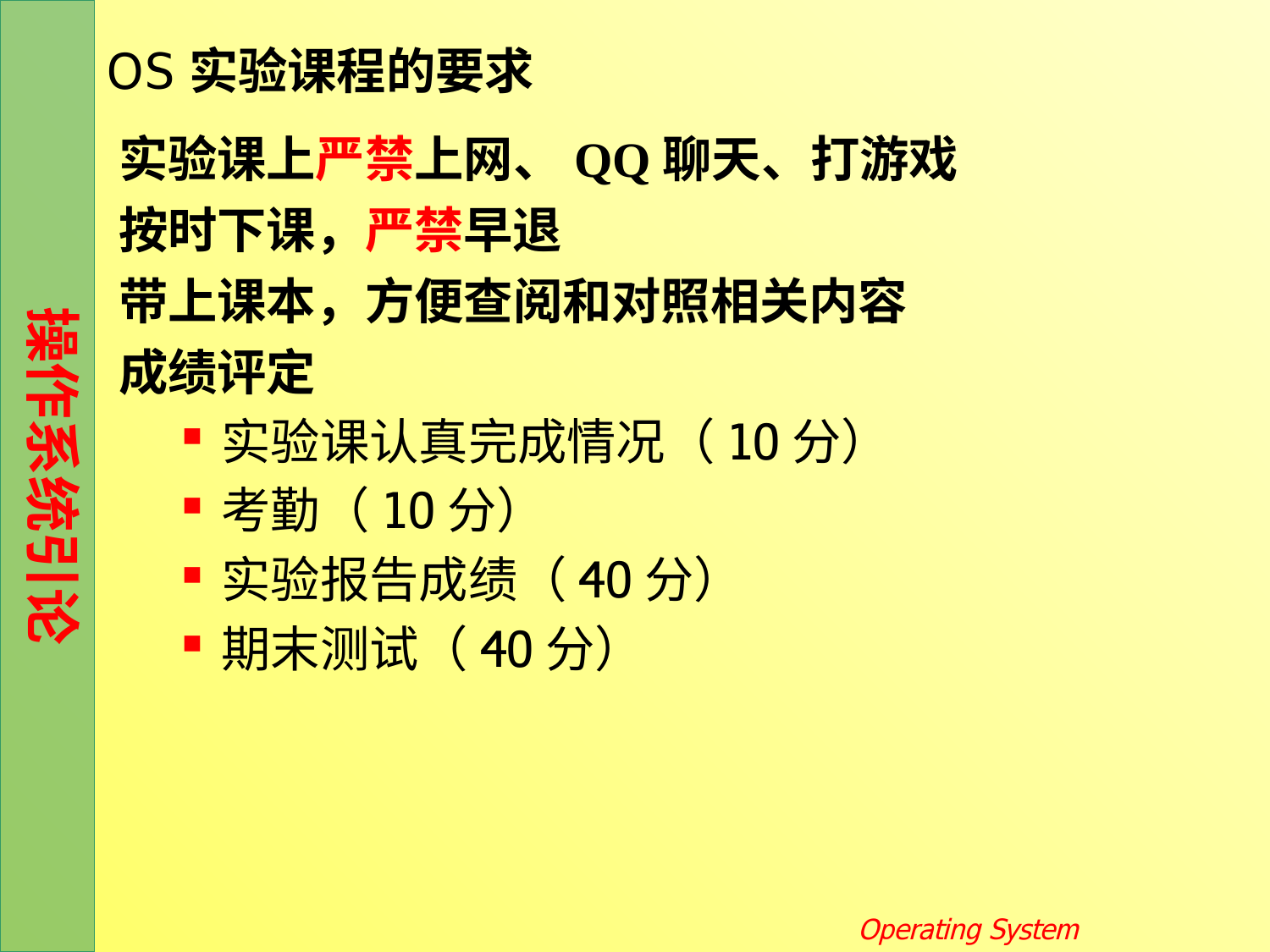

# OS实验课程的要求
实验课上严禁上网、QQ聊天、打游戏
按时下课，严禁早退
带上课本，方便查阅和对照相关内容
成绩评定
实验课认真完成情况（10分）
考勤（10分）
实验报告成绩（40分）
期末测试（40分）

Operating System
7